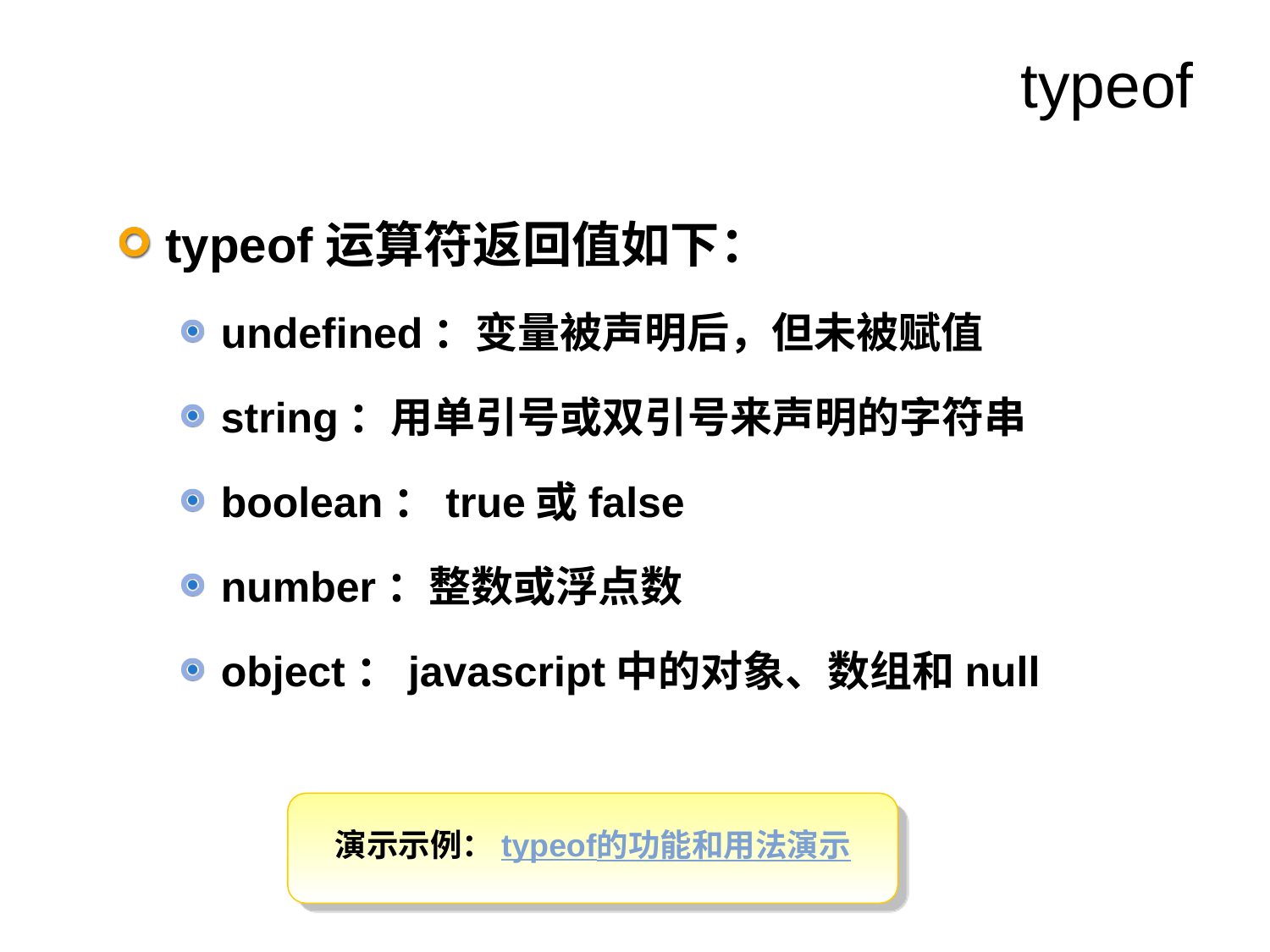

# typeof
typeof运算符返回值如下：
undefined：变量被声明后，但未被赋值
string：用单引号或双引号来声明的字符串
boolean：true或false
number：整数或浮点数
object：javascript中的对象、数组和null
演示示例：typeof的功能和用法演示